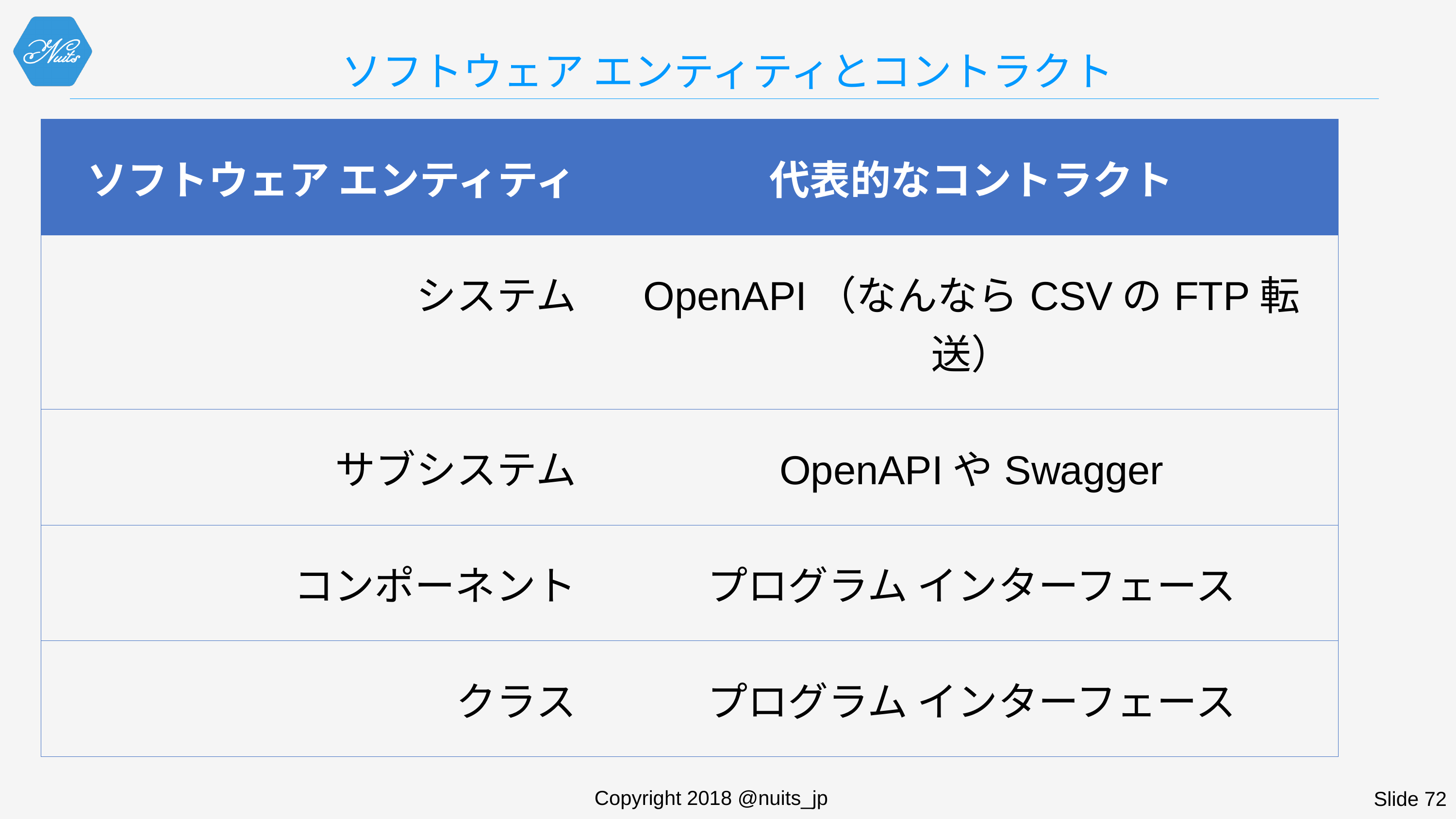

# ソフトウェア エンティティとコントラクト
| ソフトウェア エンティティ | 代表的なコントラクト |
| --- | --- |
| システム | OpenAPI（なんならCSVのFTP転送） |
| サブシステム | OpenAPIやSwagger |
| コンポーネント | プログラム インターフェース |
| クラス | プログラム インターフェース |
Copyright 2018 @nuits_jp
Slide 72